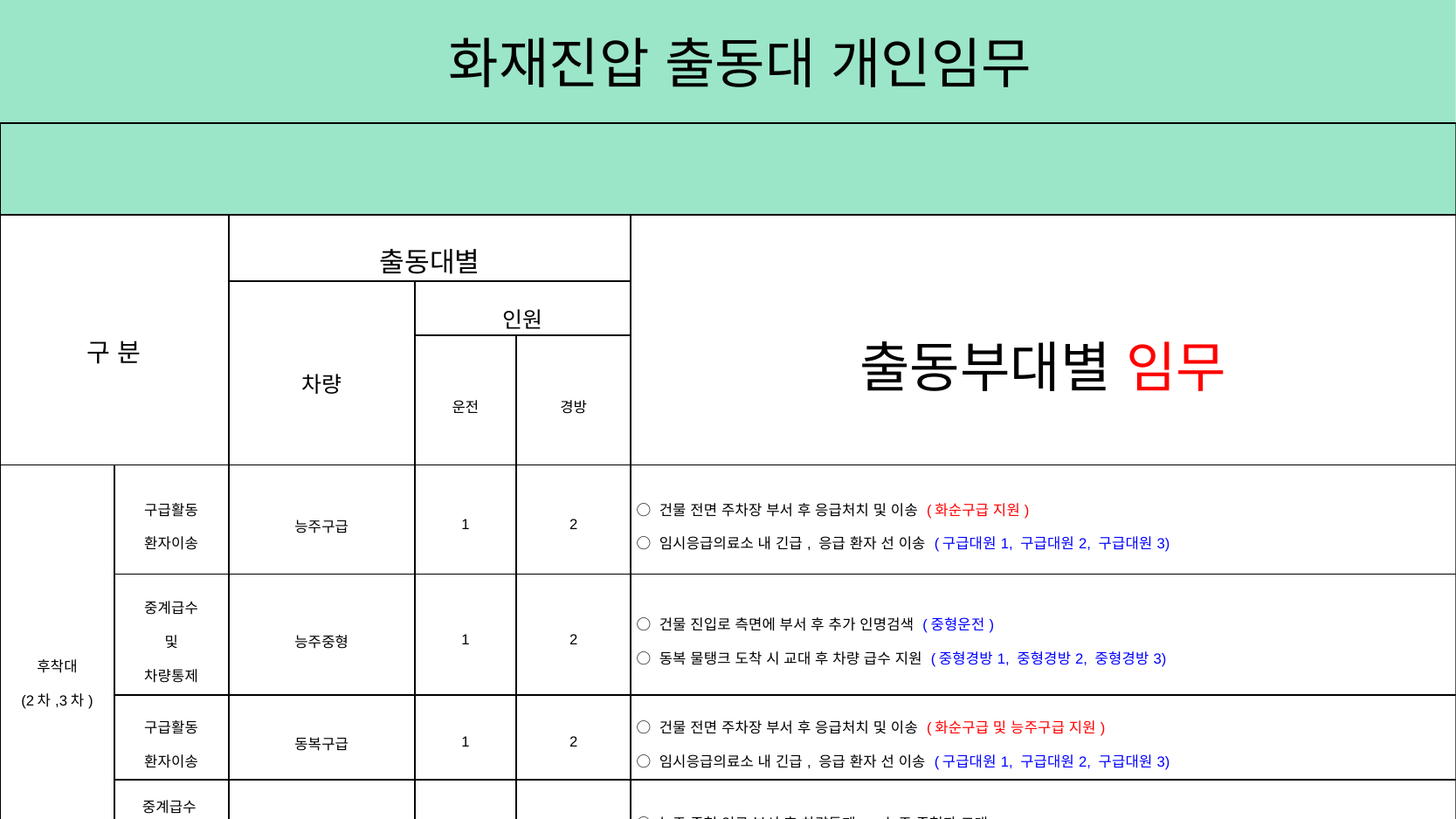

화재진압 출동대 개인임무
|  |
| --- |
| 구 분 |  | 출동대별 |  |  | 출동부대별 임무 |
| --- | --- | --- | --- | --- | --- |
|  |  | 차량 | 인원 |  |  |
|  |  |  | 운전 | 경방 |  |
| 후착대 (2차,3차) | 구급활동 환자이송 | 능주구급 | 1 | 2 | ○ 건물 전면 주차장 부서 후 응급처치 및 이송 (화순구급 지원) ○ 임시응급의료소 내 긴급, 응급 환자 선 이송 (구급대원1, 구급대원2, 구급대원3) |
|  | 중계급수 및 차량통제 | 능주중형 | 1 | 2 | ○ 건물 진입로 측면에 부서 후 추가 인명검색 (중형운전) ○ 동복 물탱크 도착 시 교대 후 차량 급수 지원 (중형경방1, 중형경방2, 중형경방3) |
|  | 구급활동 환자이송 | 동복구급 | 1 | 2 | ○ 건물 전면 주차장 부서 후 응급처치 및 이송 (화순구급 및 능주구급 지원) ○ 임시응급의료소 내 긴급, 응급 환자 선 이송 (구급대원1, 구급대원2, 구급대원3) |
|  | 중계급수 및 차량통제 | 동복물탱크 | 1 |  | ○ 능주 중형 인근 부서 후 차량통제 -> 능주 중형과 교대 ○ 급수지원 필요 시 중계급수 (물탱크운전) |